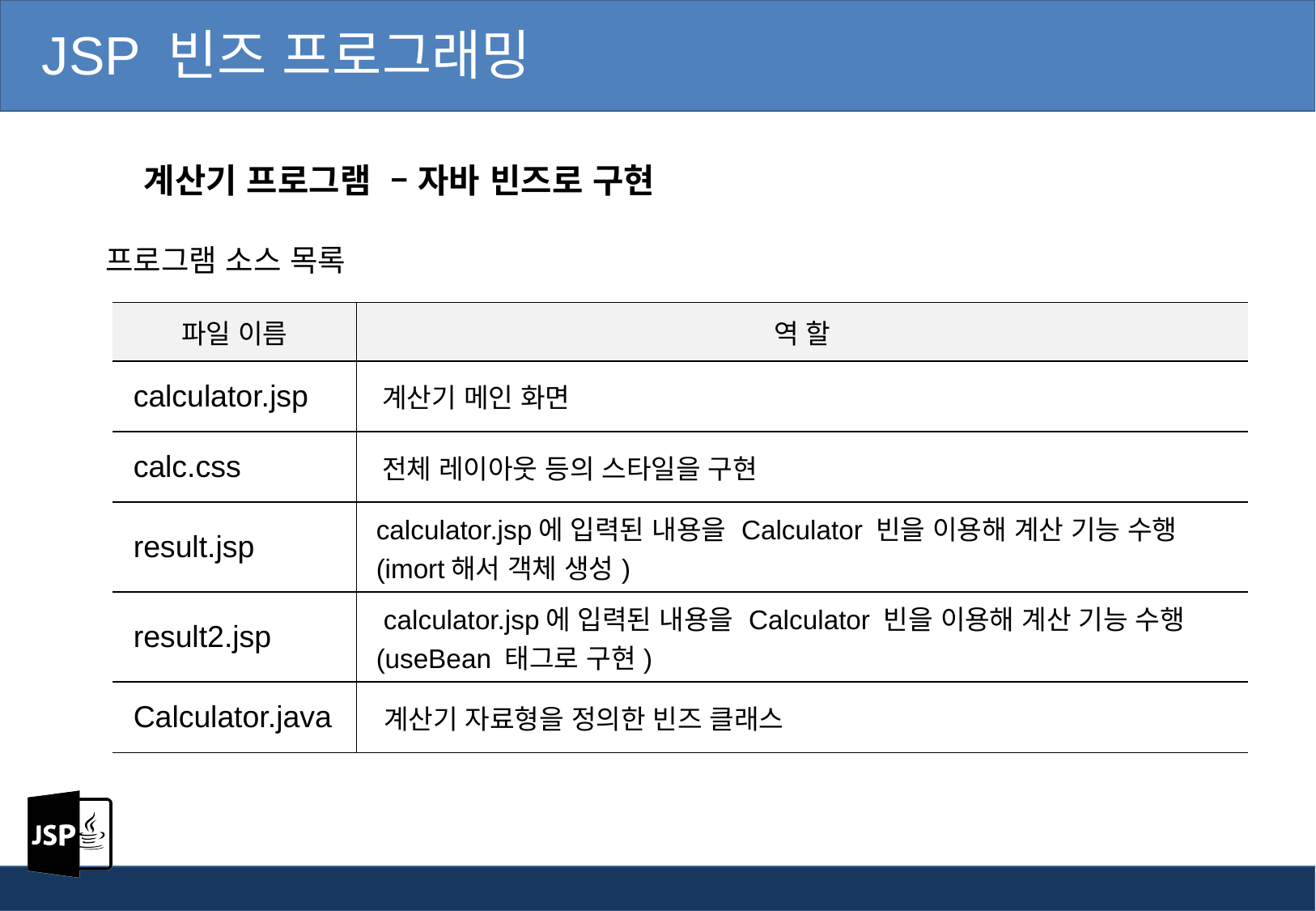

JSP 빈즈 프로그래밍
계산기 프로그램  – 자바 빈즈로 구현
프로그램 소스 목록
| 파일 이름 | 역 할 |
| --- | --- |
| calculator.jsp | 계산기 메인 화면 |
| calc.css | 전체 레이아웃 등의 스타일을 구현 |
| result.jsp | calculator.jsp에 입력된 내용을 Calculator 빈을 이용해 계산 기능 수행 (imort해서 객체 생성) |
| result2.jsp | calculator.jsp에 입력된 내용을 Calculator 빈을 이용해 계산 기능 수행 (useBean 태그로 구현) |
| Calculator.java | 계산기 자료형을 정의한 빈즈 클래스 |